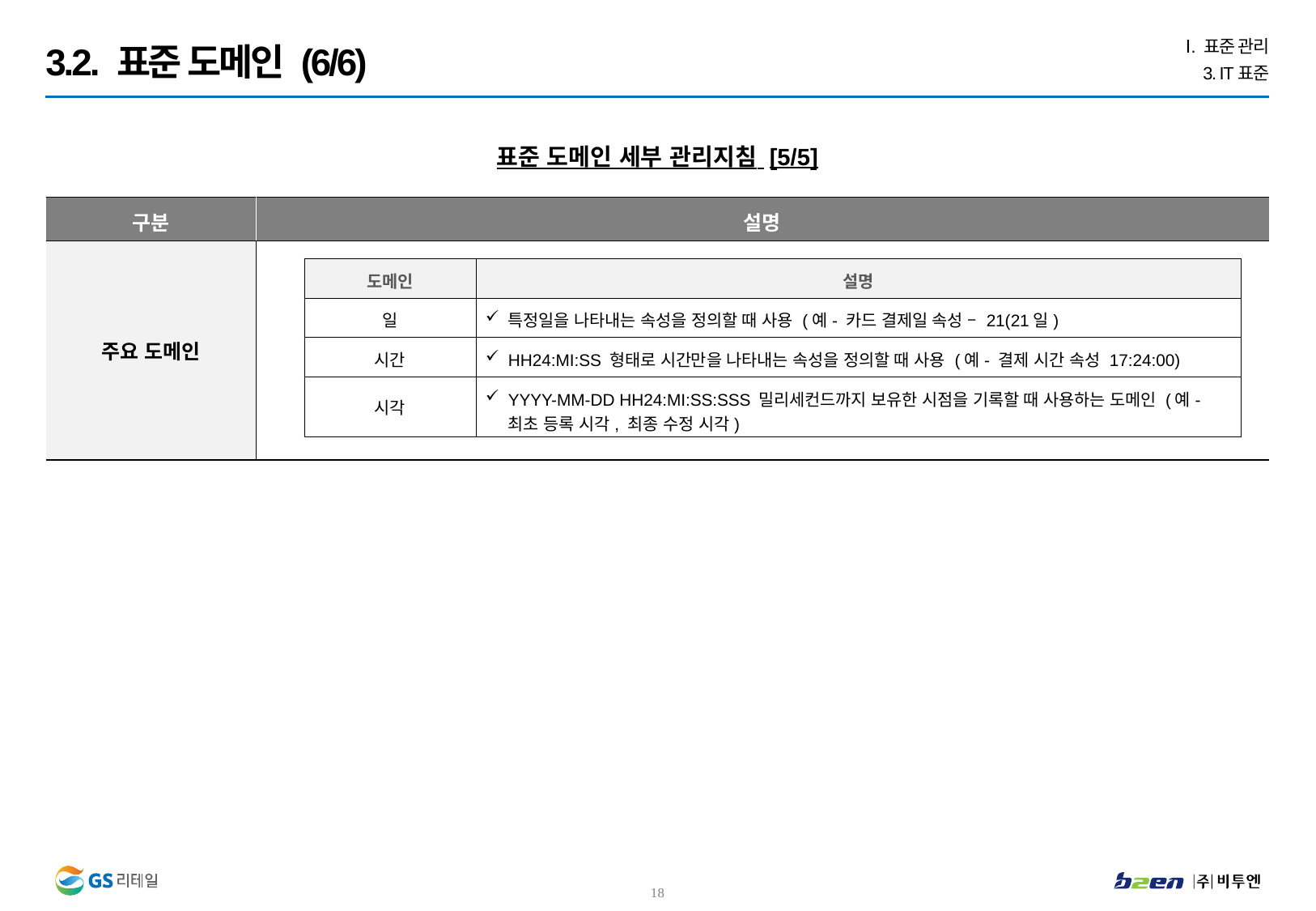

Ⅰ. 표준 관리
3. IT표준
3.2. 표준 도메인 (6/6)
표준 도메인 세부 관리지침 [5/5]
| 구분 | 설명 |
| --- | --- |
| 주요 도메인 |  |
| 도메인 | 설명 |
| --- | --- |
| 일 | 특정일을 나타내는 속성을 정의할 때 사용 (예- 카드 결제일 속성 – 21(21일) |
| 시간 | HH24:MI:SS 형태로 시간만을 나타내는 속성을 정의할 때 사용 (예- 결제 시간 속성 17:24:00) |
| 시각 | YYYY-MM-DD HH24:MI:SS:SSS 밀리세컨드까지 보유한 시점을 기록할 때 사용하는 도메인 (예- 최초 등록 시각, 최종 수정 시각) |
18